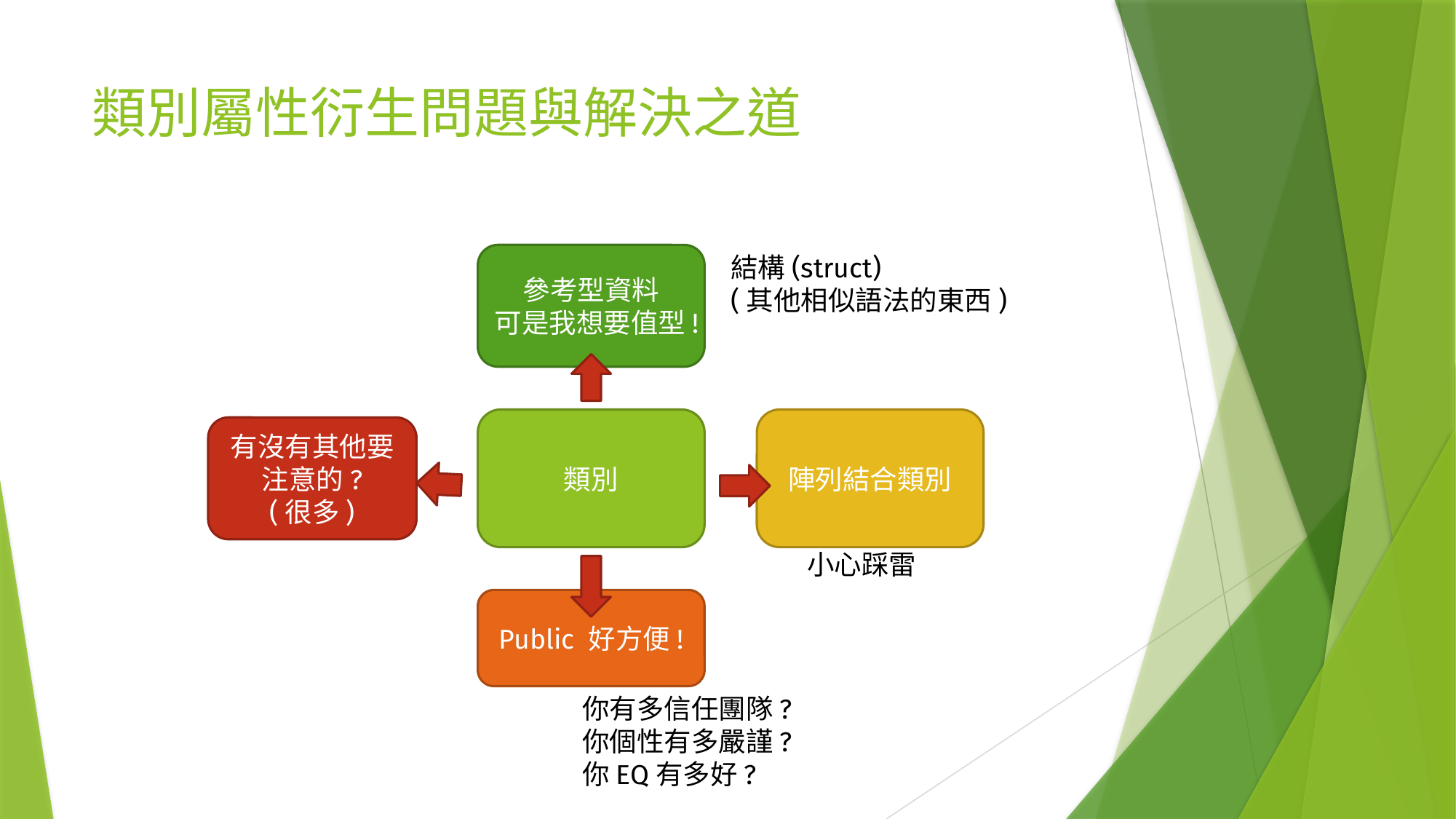

# 類別屬性衍生問題與解決之道
參考型資料
可是我想要值型!
結構(struct)
(其他相似語法的東西)

類別
陣列結合類別
有沒有其他要注意的?
(很多)

小心踩雷

Public 好方便!
你有多信任團隊?
你個性有多嚴謹?
你EQ有多好?